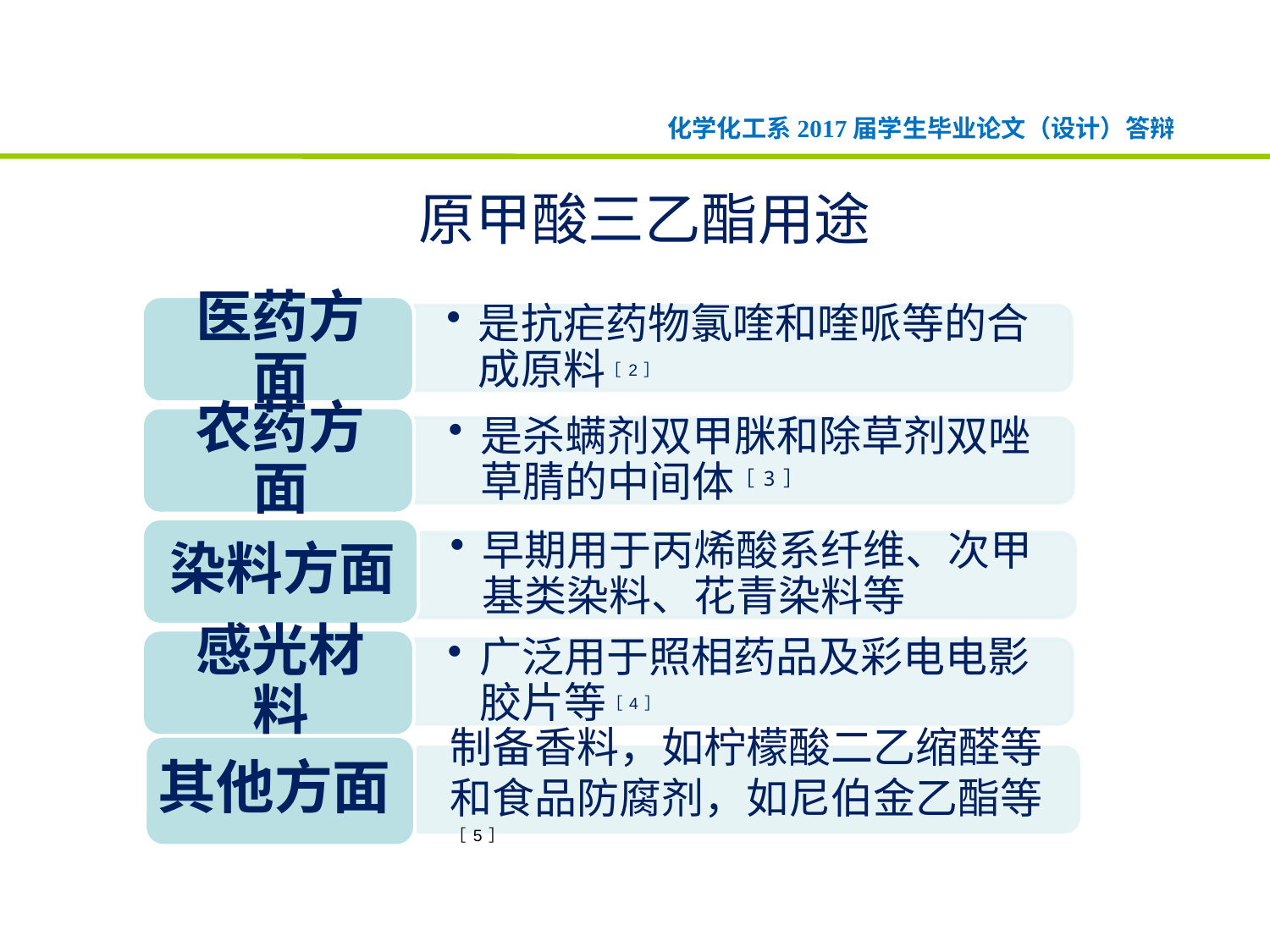

原甲酸三乙酯用途
是抗疟药物氯喹和喹哌等的合成原料［2］
医药方面
是杀螨剂双甲脒和除草剂双唑草腈的中间体［3］
农药方面
早期用于丙烯酸系纤维、次甲基类染料、花青染料等
染料方面
广泛用于照相药品及彩电电影胶片等［4］
感光材料

其他方面

制备香料，如柠檬酸二乙缩醛等和食品防腐剂，如尼伯金乙酯等［5］

其他方面